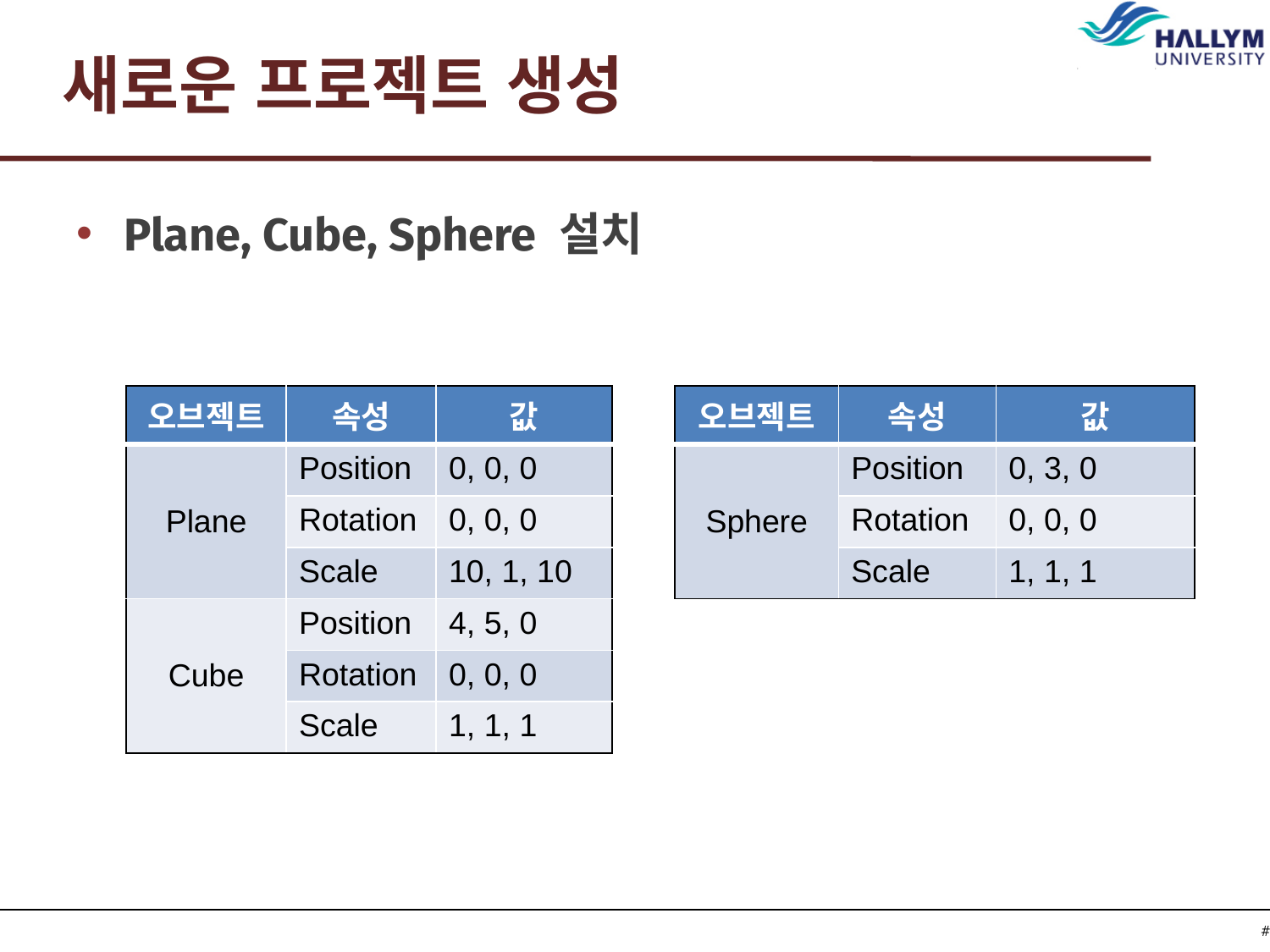

# 새로운 프로젝트 생성
Plane, Cube, Sphere 설치

| 오브젝트 | 속성 | 값 |
| --- | --- | --- |
| Plane | Position | 0, 0, 0 |
|  | Rotation | 0, 0, 0 |
|  | Scale | 10, 1, 10 |
| Cube | Position | 4, 5, 0 |
|  | Rotation | 0, 0, 0 |
|  | Scale | 1, 1, 1 |
| 오브젝트 | 속성 | 값 |
| --- | --- | --- |
| Sphere | Position | 0, 3, 0 |
|  | Rotation | 0, 0, 0 |
|  | Scale | 1, 1, 1 |